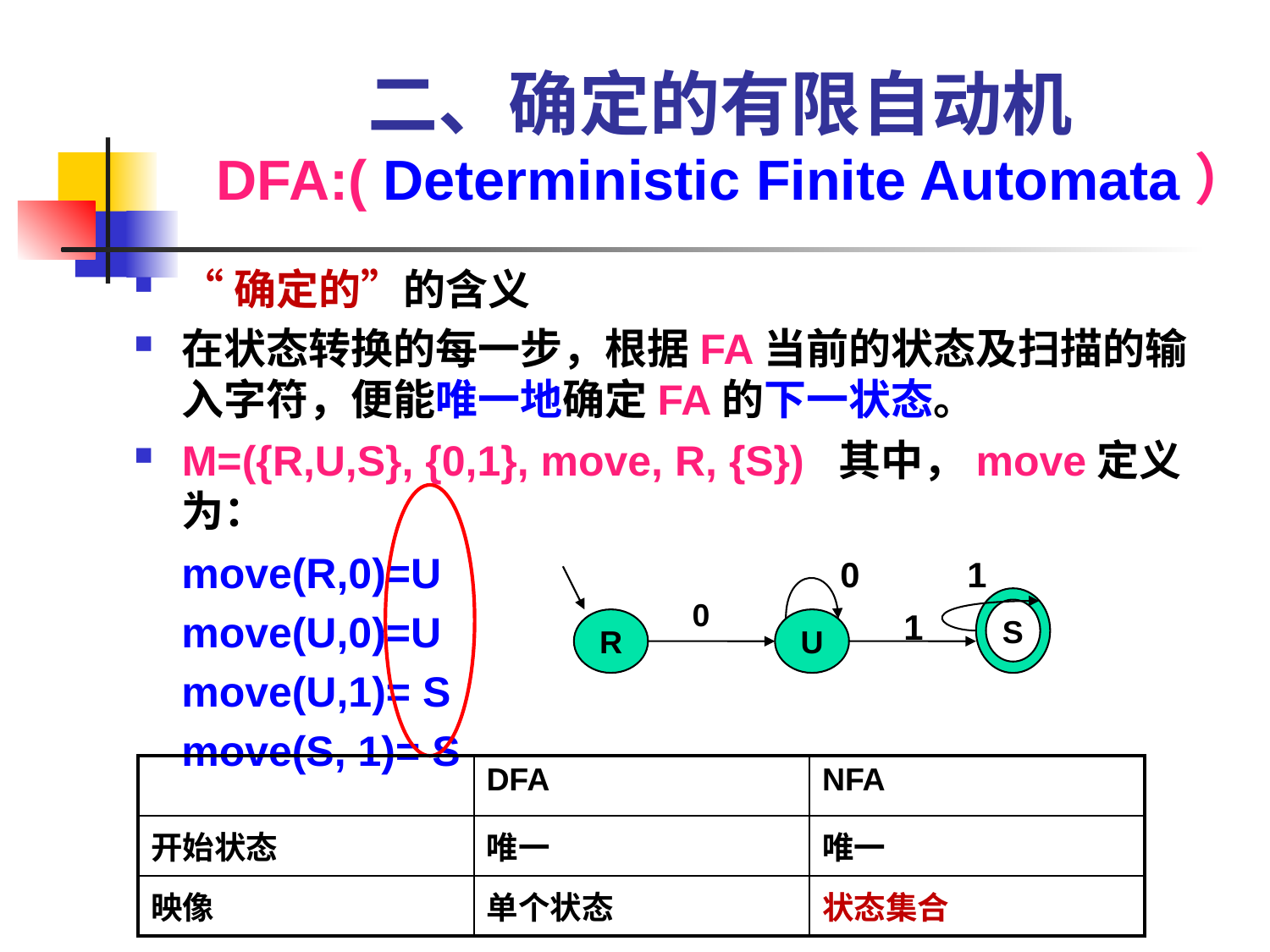

# 二、确定的有限自动机 DFA:( Deterministic Finite Automata）
“确定的”的含义
在状态转换的每一步，根据FA当前的状态及扫描的输入字符，便能唯一地确定FA的下一状态。
M=({R,U,S}, {0,1}, move, R, {S})  其中，move定义为：
    move(R,0)=U
    move(U,0)=U
    move(U,1)= S
    move(S, 1)= S

0
1

0
S
1
R
U

|  | DFA | NFA |
| --- | --- | --- |
| 开始状态 | 唯一 | 唯一 |
| 映像 | 单个状态 | 状态集合 |